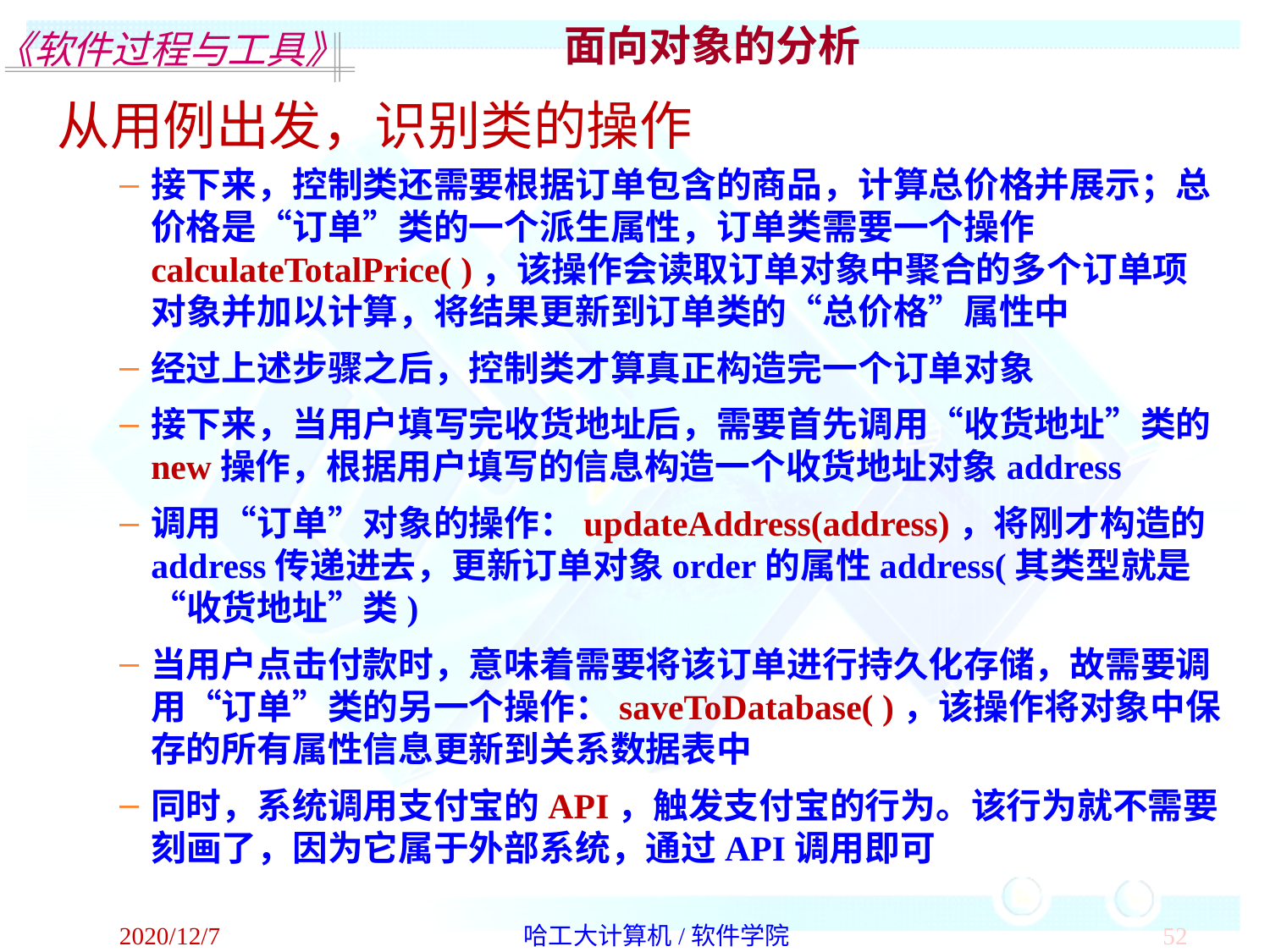

面向对象的分析
从用例出发，识别类的操作
接下来，控制类还需要根据订单包含的商品，计算总价格并展示；总价格是“订单”类的一个派生属性，订单类需要一个操作calculateTotalPrice( )，该操作会读取订单对象中聚合的多个订单项对象并加以计算，将结果更新到订单类的“总价格”属性中
经过上述步骤之后，控制类才算真正构造完一个订单对象
接下来，当用户填写完收货地址后，需要首先调用“收货地址”类的new操作，根据用户填写的信息构造一个收货地址对象address
调用“订单”对象的操作：updateAddress(address)，将刚才构造的address传递进去，更新订单对象order的属性address(其类型就是“收货地址”类)
当用户点击付款时，意味着需要将该订单进行持久化存储，故需要调用“订单”类的另一个操作：saveToDatabase( )，该操作将对象中保存的所有属性信息更新到关系数据表中
同时，系统调用支付宝的API，触发支付宝的行为。该行为就不需要刻画了，因为它属于外部系统，通过API调用即可